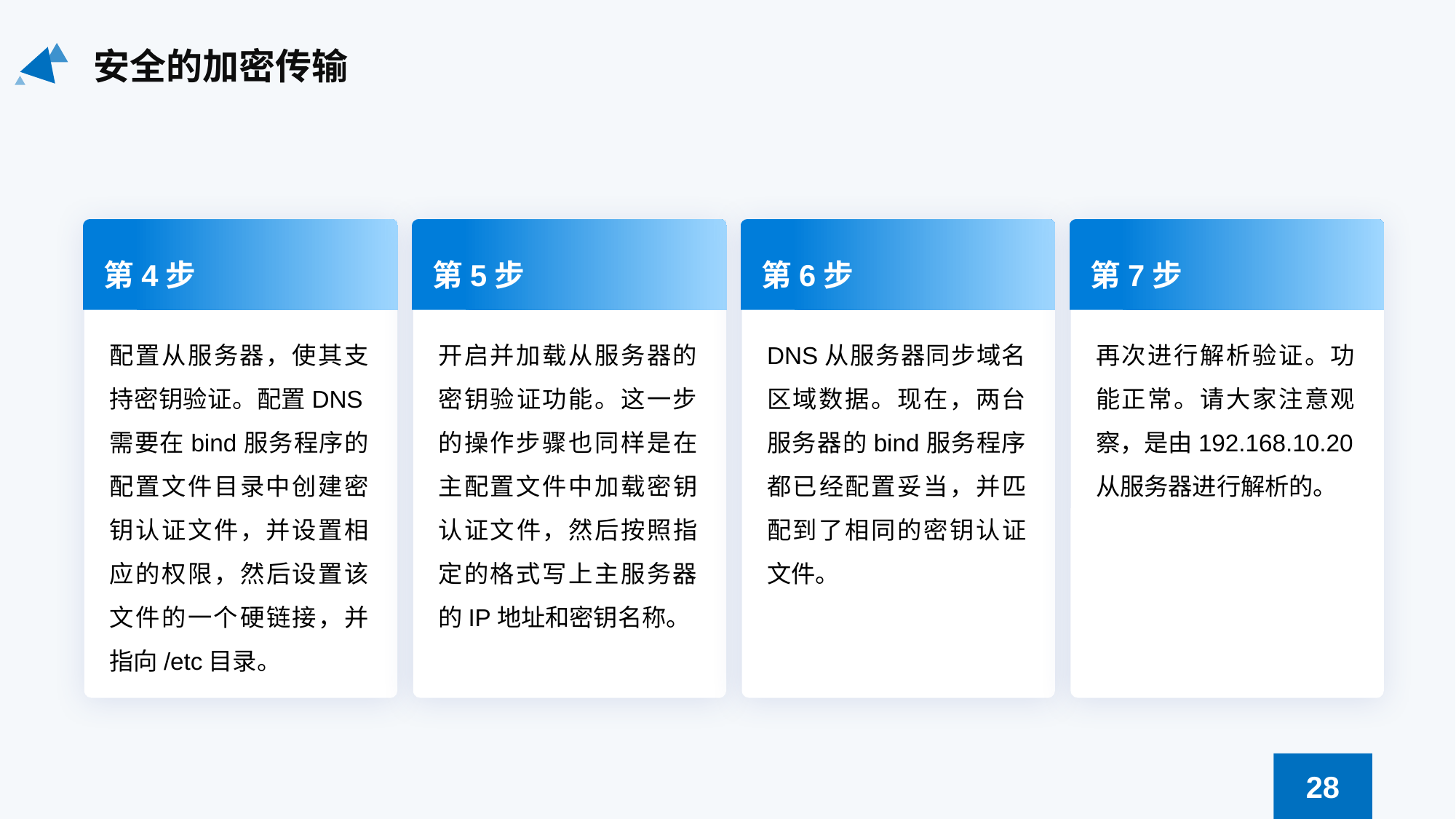

安全的加密传输

第4步
第5步
第6步
第7步
配置从服务器，使其支持密钥验证。配置DNS需要在bind服务程序的配置文件目录中创建密钥认证文件，并设置相应的权限，然后设置该文件的一个硬链接，并指向/etc目录。
开启并加载从服务器的密钥验证功能。这一步的操作步骤也同样是在主配置文件中加载密钥认证文件，然后按照指定的格式写上主服务器的IP地址和密钥名称。
DNS从服务器同步域名区域数据。现在，两台服务器的bind服务程序都已经配置妥当，并匹配到了相同的密钥认证文件。
再次进行解析验证。功能正常。请大家注意观察，是由192.168.10.20从服务器进行解析的。

28